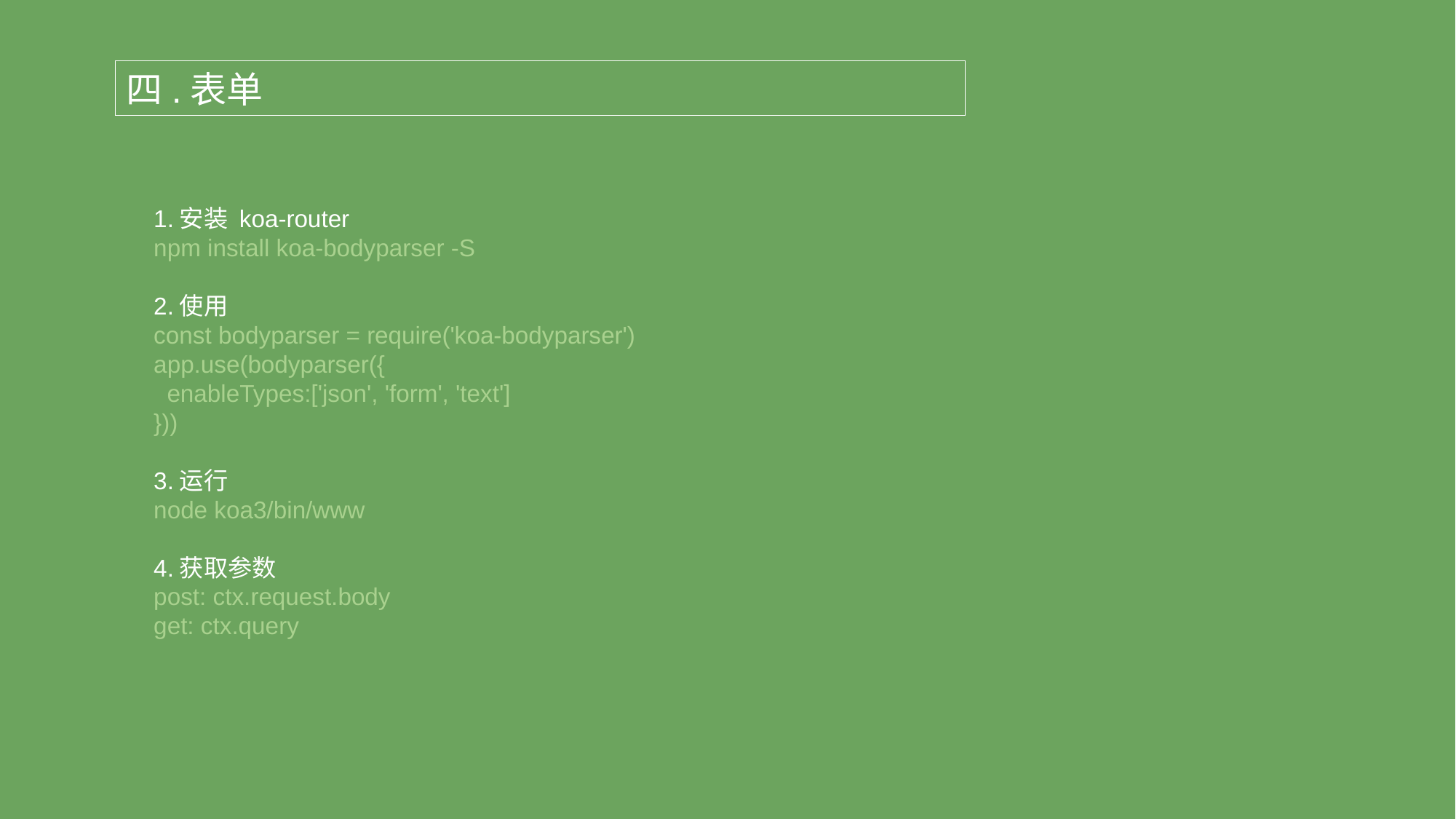

四.表单
1.安装 koa-router
npm install koa-bodyparser -S

2.使用
const bodyparser = require('koa-bodyparser')
app.use(bodyparser({
  enableTypes:['json', 'form', 'text']
}))

3.运行
node koa3/bin/www

4.获取参数
post: ctx.request.body
get: ctx.query